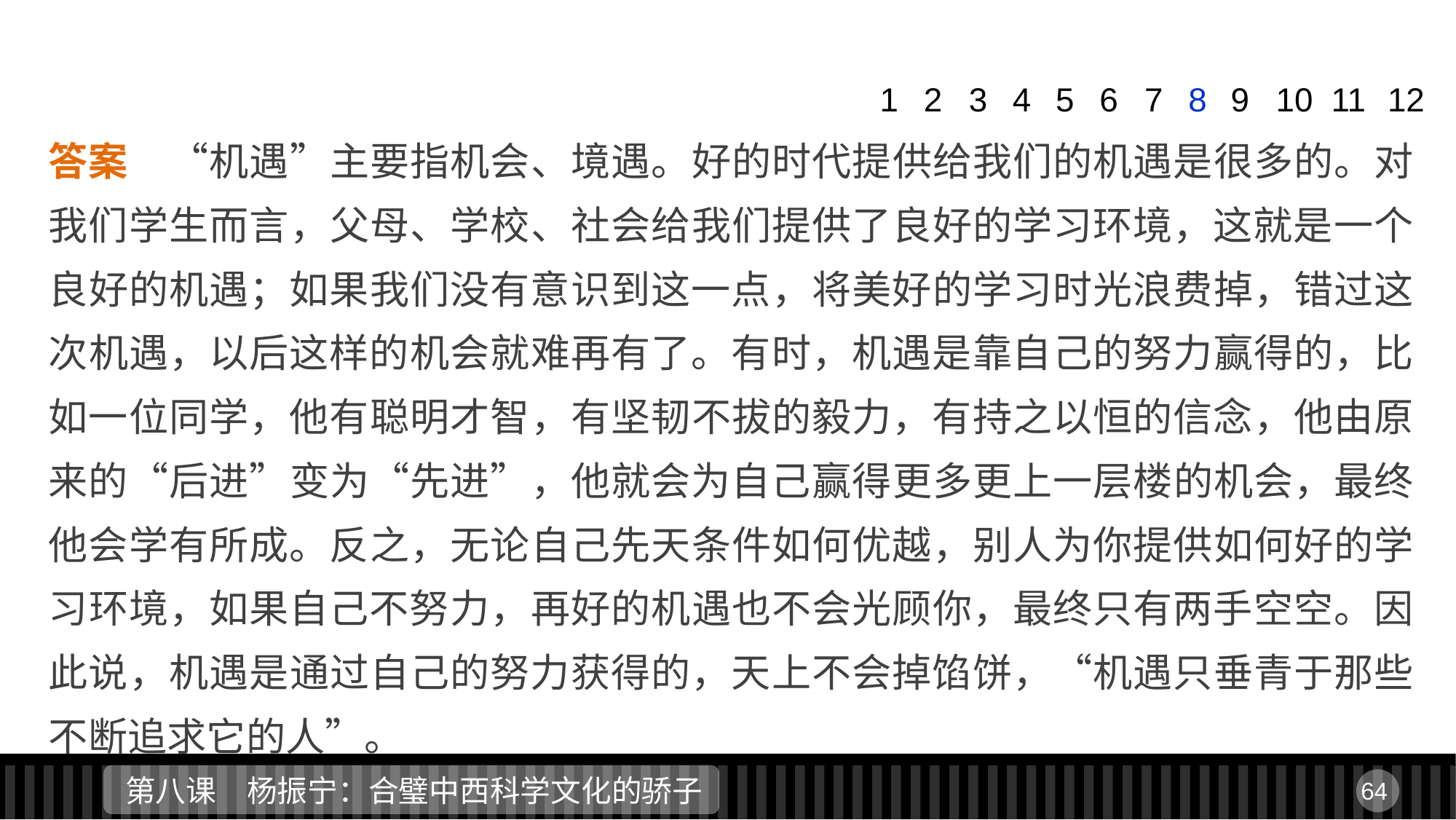

1
2
3
4
5
6
7
8
9
11
12
10
答案　“机遇”主要指机会、境遇。好的时代提供给我们的机遇是很多的。对我们学生而言，父母、学校、社会给我们提供了良好的学习环境，这就是一个良好的机遇；如果我们没有意识到这一点，将美好的学习时光浪费掉，错过这次机遇，以后这样的机会就难再有了。有时，机遇是靠自己的努力赢得的，比如一位同学，他有聪明才智，有坚韧不拔的毅力，有持之以恒的信念，他由原来的“后进”变为“先进”，他就会为自己赢得更多更上一层楼的机会，最终他会学有所成。反之，无论自己先天条件如何优越，别人为你提供如何好的学习环境，如果自己不努力，再好的机遇也不会光顾你，最终只有两手空空。因此说，机遇是通过自己的努力获得的，天上不会掉馅饼，“机遇只垂青于那些不断追求它的人”。